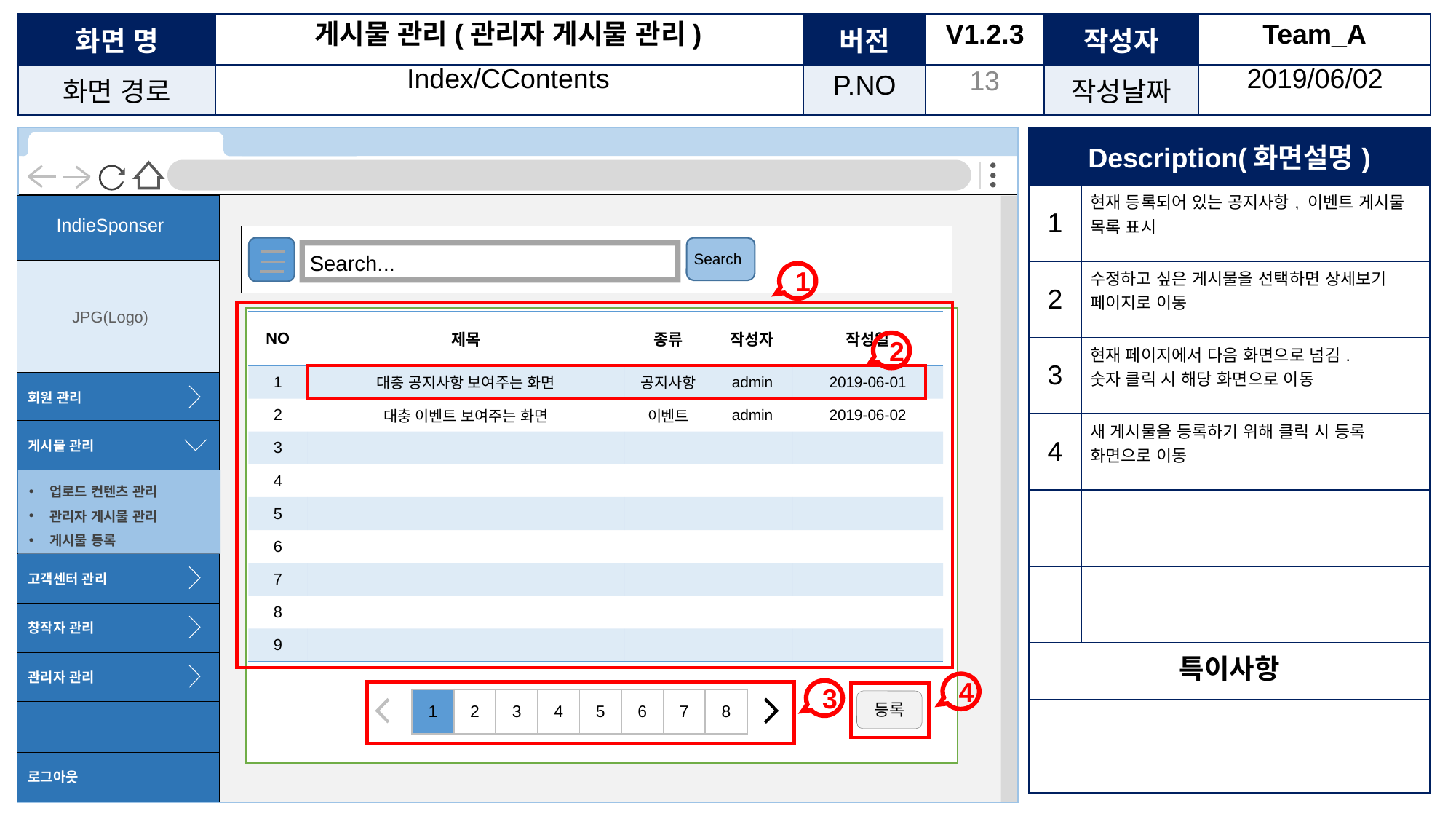

게시물 관리(관리자 게시물 관리)
13
Index/CContents
2019/06/02
| Description(화면설명) |  |
| --- | --- |
| 1 | 현재 등록되어 있는 공지사항, 이벤트 게시물 목록 표시 |
| 2 | 수정하고 싶은 게시물을 선택하면 상세보기 페이지로 이동 |
| 3 | 현재 페이지에서 다음 화면으로 넘김. 숫자 클릭 시 해당 화면으로 이동 |
| 4 | 새 게시물을 등록하기 위해 클릭 시 등록 화면으로 이동 |
|  |  |
|  |  |
| 특이사항 |  |
|  |  |

Search

Search...
1

| NO | 제목 | 종류 | 작성자 | 작성일 |
| --- | --- | --- | --- | --- |
| 1 | 대충 공지사항 보여주는 화면 | 공지사항 | admin | 2019-06-01 |
| 2 | 대충 이벤트 보여주는 화면 | 이벤트 | admin | 2019-06-02 |
| 3 |  |  |  |  |
| 4 |  |  |  |  |
| 5 |  |  |  |  |
| 6 |  |  |  |  |
| 7 |  |  |  |  |
| 8 |  |  |  |  |
| 9 |  |  |  |  |
2

4
3

| 1 | 2 | 3 | 4 | 5 | 6 | 7 | 8 |
| --- | --- | --- | --- | --- | --- | --- | --- |
등록